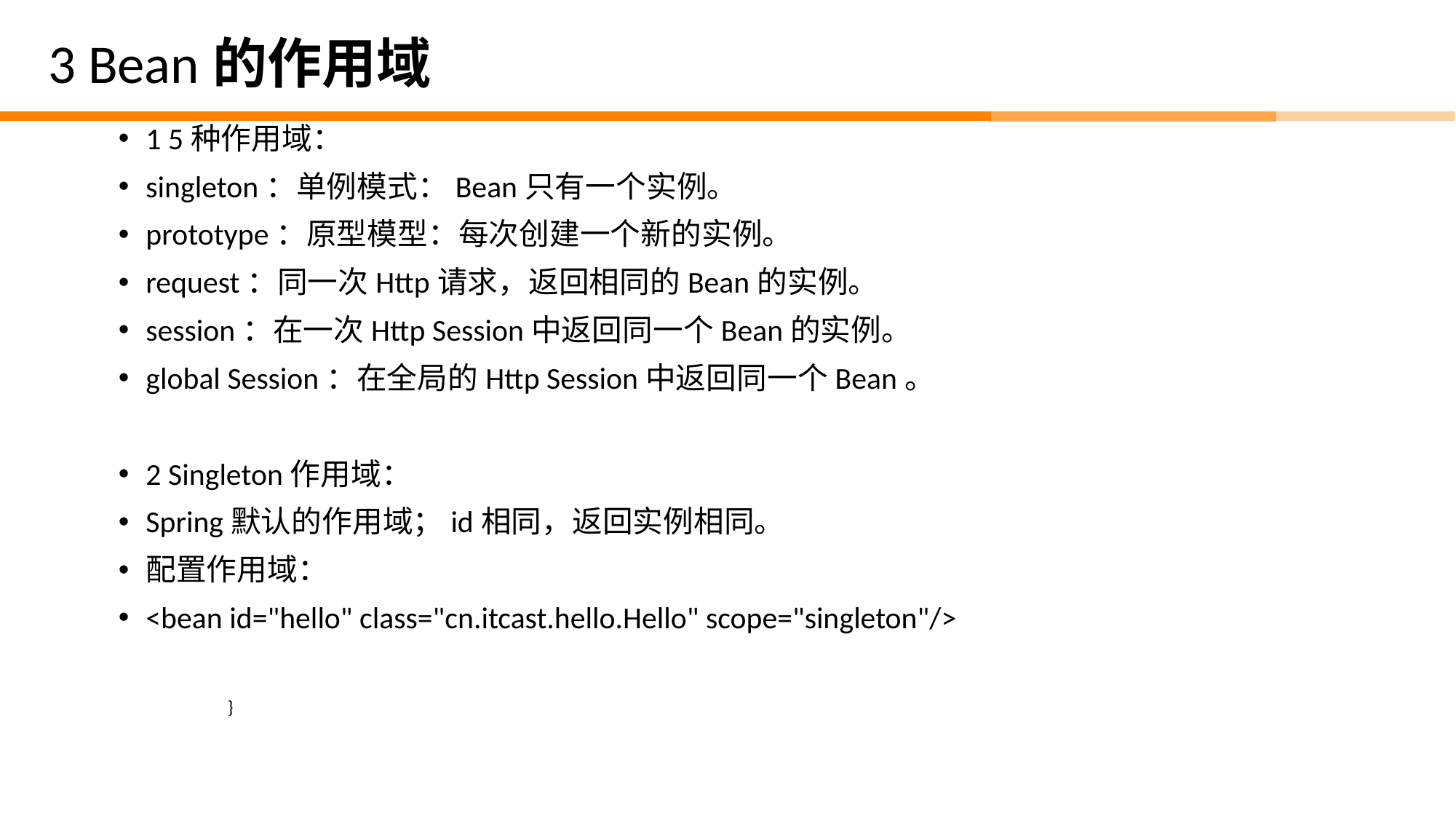

# 3 Bean的作用域
1 5种作用域：
singleton：单例模式：Bean只有一个实例。
prototype：原型模型：每次创建一个新的实例。
request：同一次Http请求，返回相同的Bean的实例。
session：在一次Http Session中返回同一个Bean的实例。
global Session：在全局的Http Session中返回同一个Bean。

2 Singleton作用域：
Spring默认的作用域；id相同，返回实例相同。
配置作用域：
<bean id="hello" class="cn.itcast.hello.Hello" scope="singleton"/>

	}